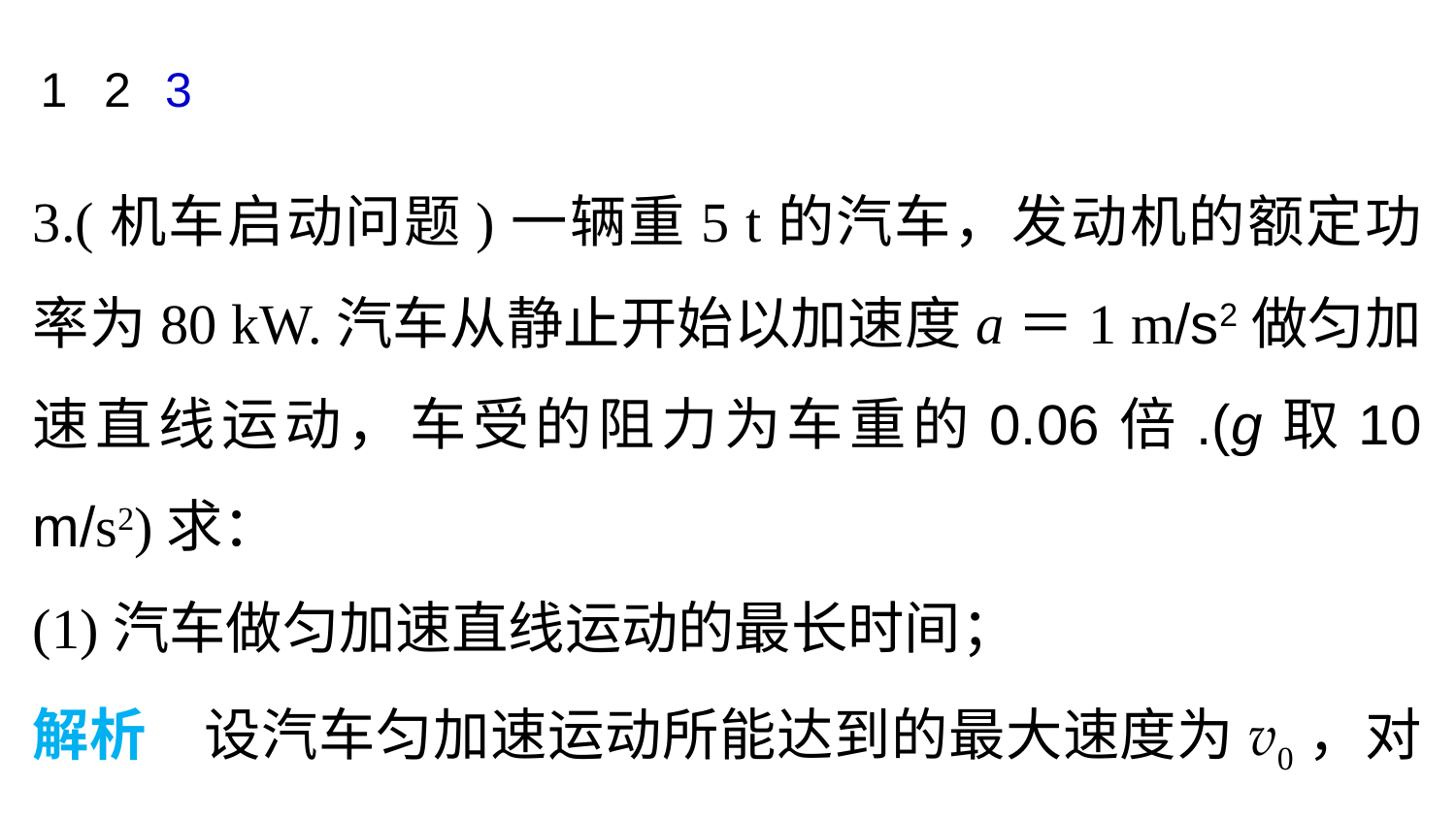

1
2
3
3.(机车启动问题)一辆重5 t的汽车，发动机的额定功率为80 kW.汽车从静止开始以加速度a＝1 m/s2做匀加速直线运动，车受的阻力为车重的0.06倍.(g取10 m/s2)求：
(1)汽车做匀加速直线运动的最长时间；
解析　设汽车匀加速运动所能达到的最大速度为v0，对汽车由牛顿第二定律得F－Ff＝ma